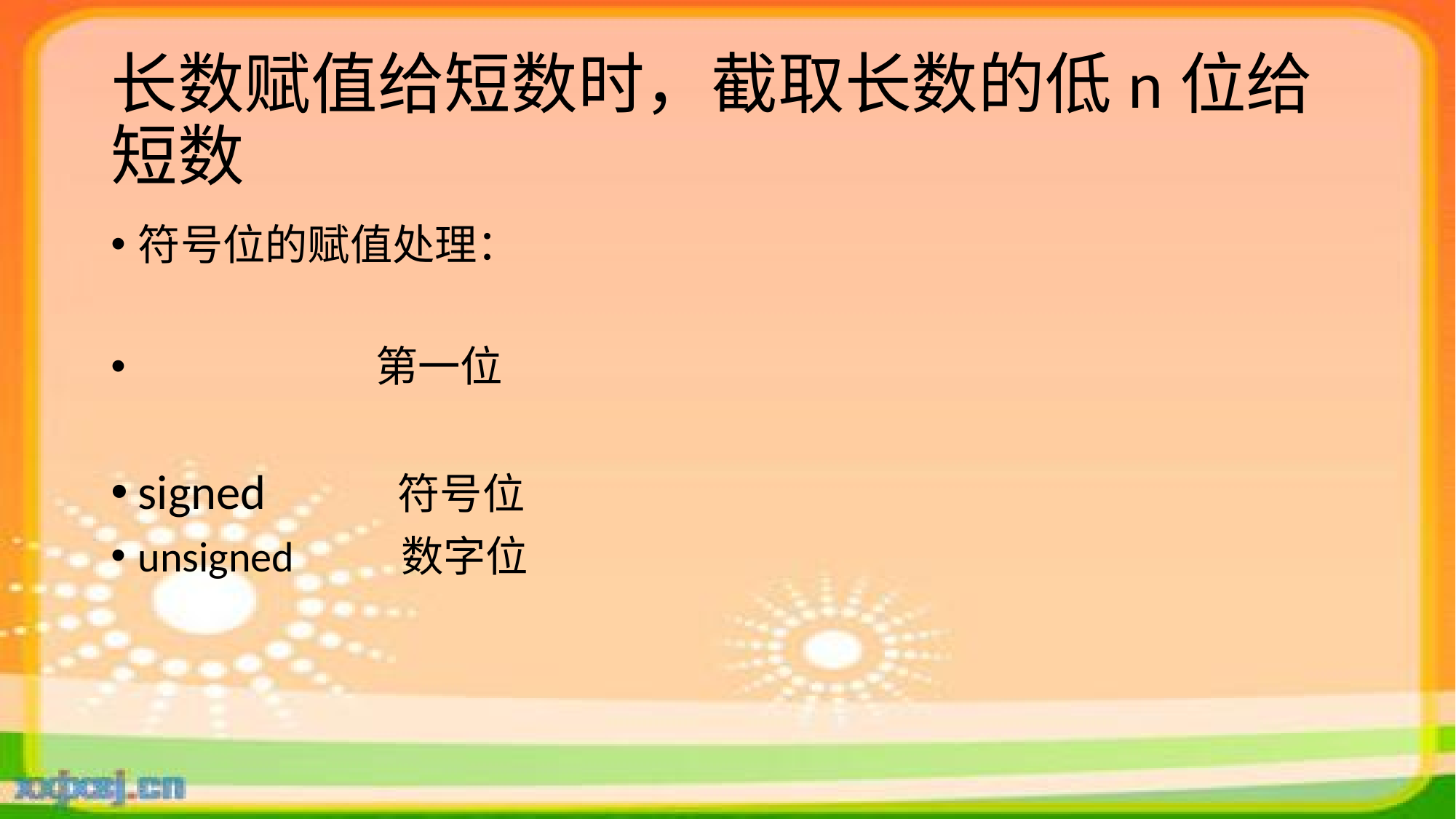

# 长数赋值给短数时，截取长数的低n位给短数
符号位的赋值处理：

                        第一位

signed           符号位
unsigned          数字位